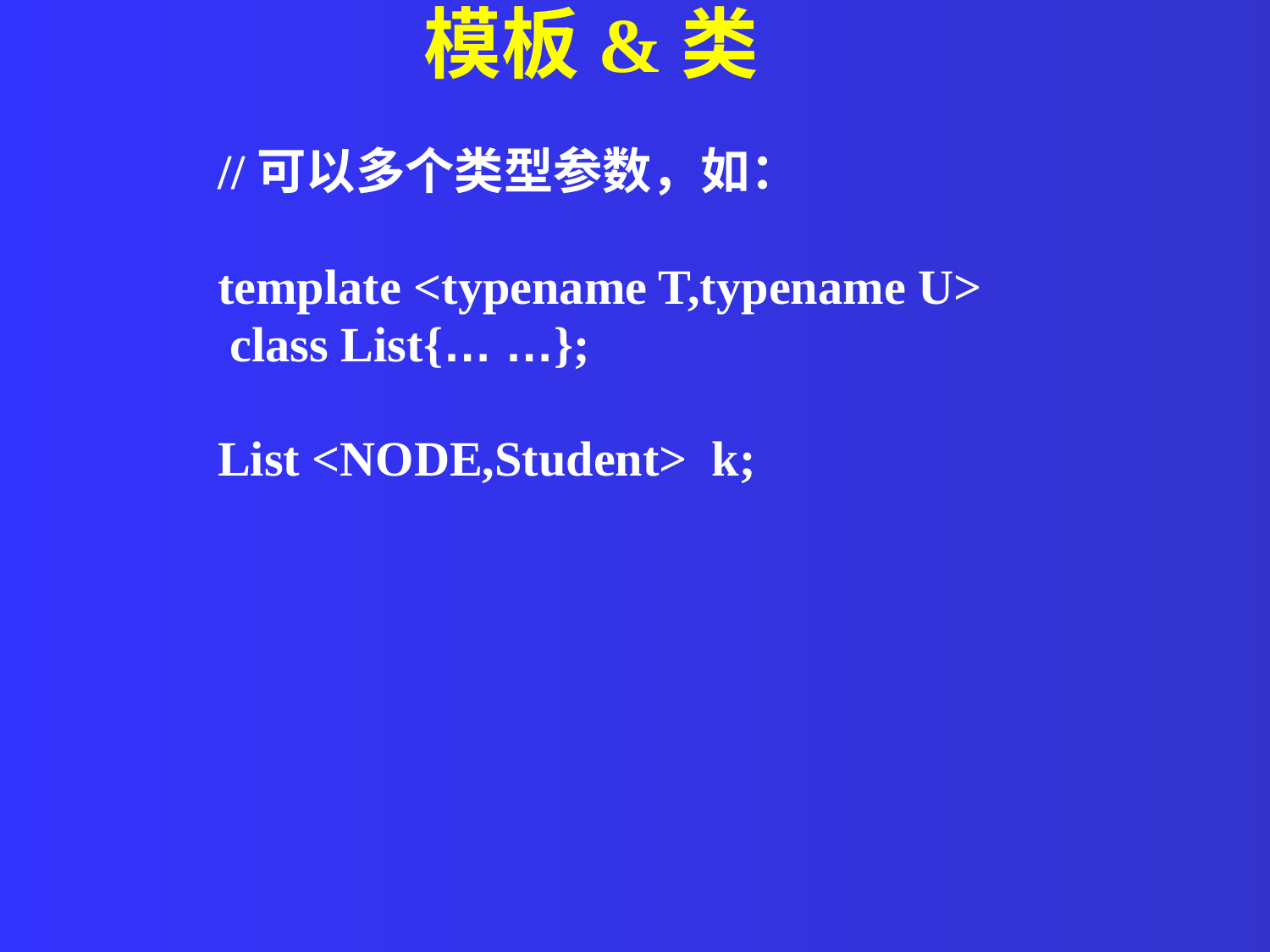

模板&类

//可以多个类型参数，如：

template <typename T,typename U>
 class List{… …};

List <NODE,Student>  k;